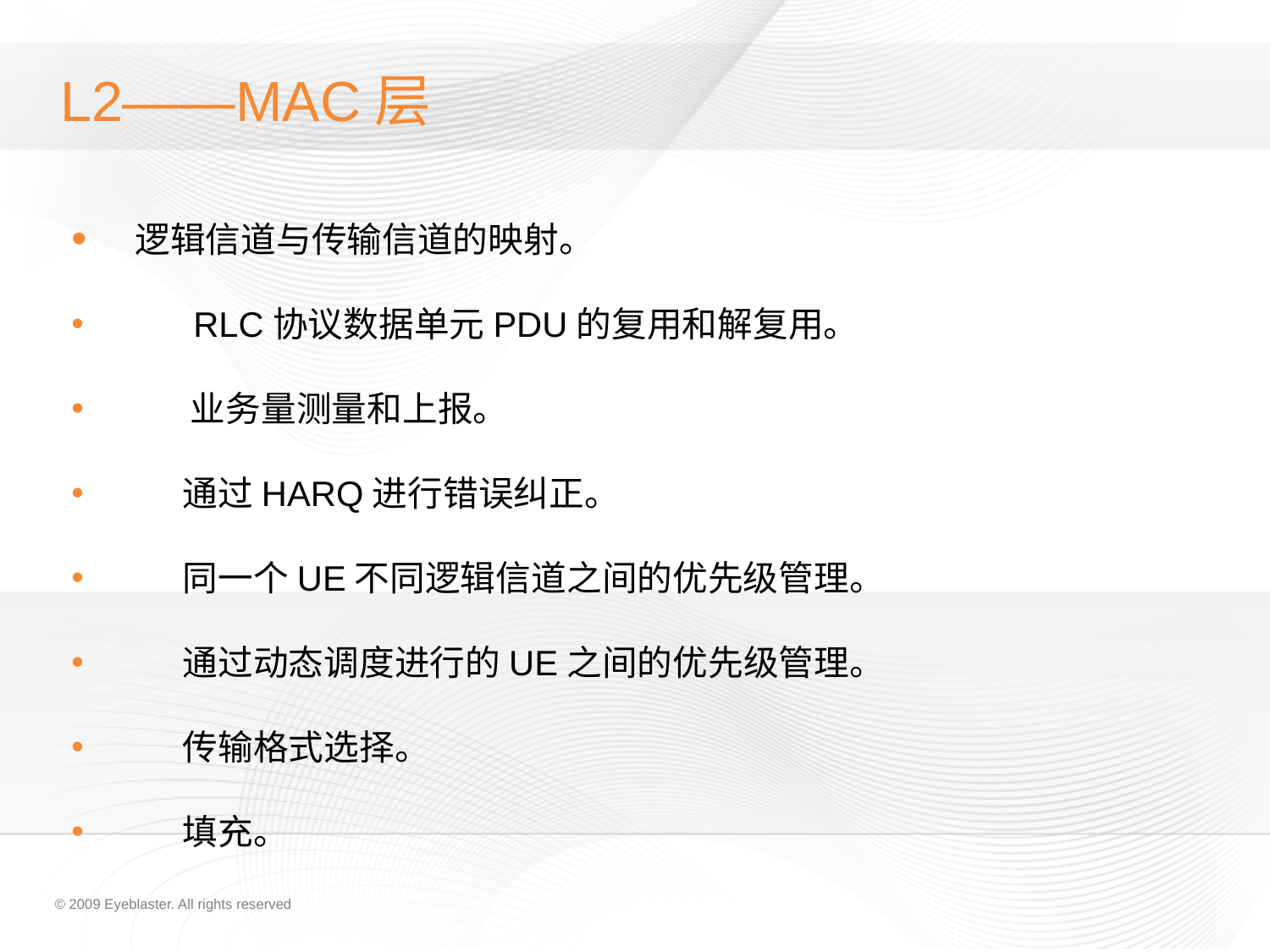

# L2——MAC层
逻辑信道与传输信道的映射。
      RLC协议数据单元PDU的复用和解复用。
      业务量测量和上报。
     通过HARQ进行错误纠正。
     同一个UE不同逻辑信道之间的优先级管理。
     通过动态调度进行的UE之间的优先级管理。
     传输格式选择。
     填充。